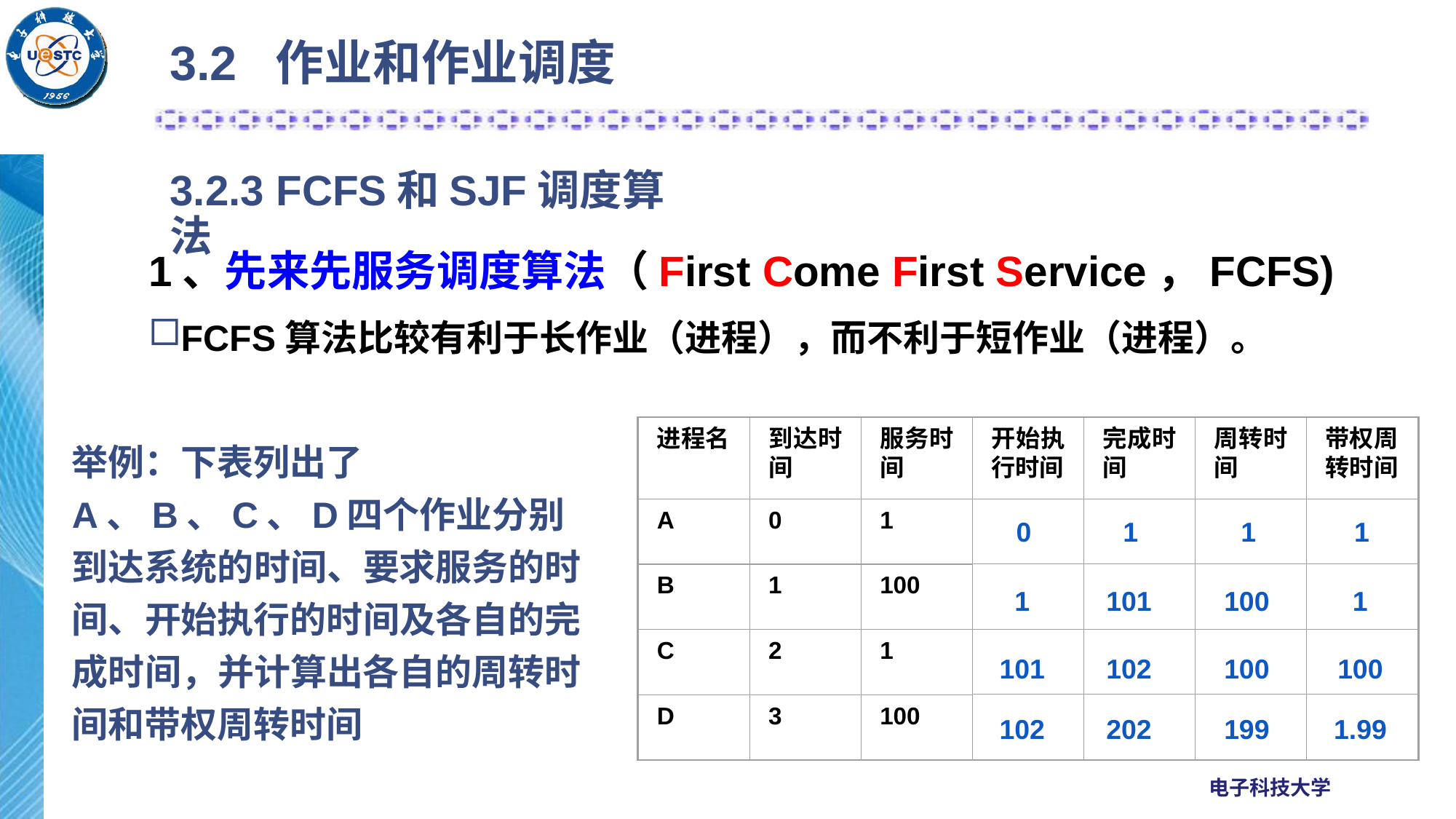

3.2  作业和作业调度
# 3.2.3 FCFS和SJF调度算法
1、先来先服务调度算法（First Come First Service，FCFS)
FCFS算法比较有利于长作业（进程），而不利于短作业（进程）。

进程名

到达时间

服务时间

开始执行时间

完成时间

周转时间

带权周
转时间

A

0

1

B

1

100

C

2

1

D

3

100

举例：下表列出了A、B、C、D四个作业分别到达系统的时间、要求服务的时间、开始执行的时间及各自的完成时间，并计算出各自的周转时间和带权周转时间
0
1
1
1
1
101
1
100
101
102
100
100
102
202
1.99
199